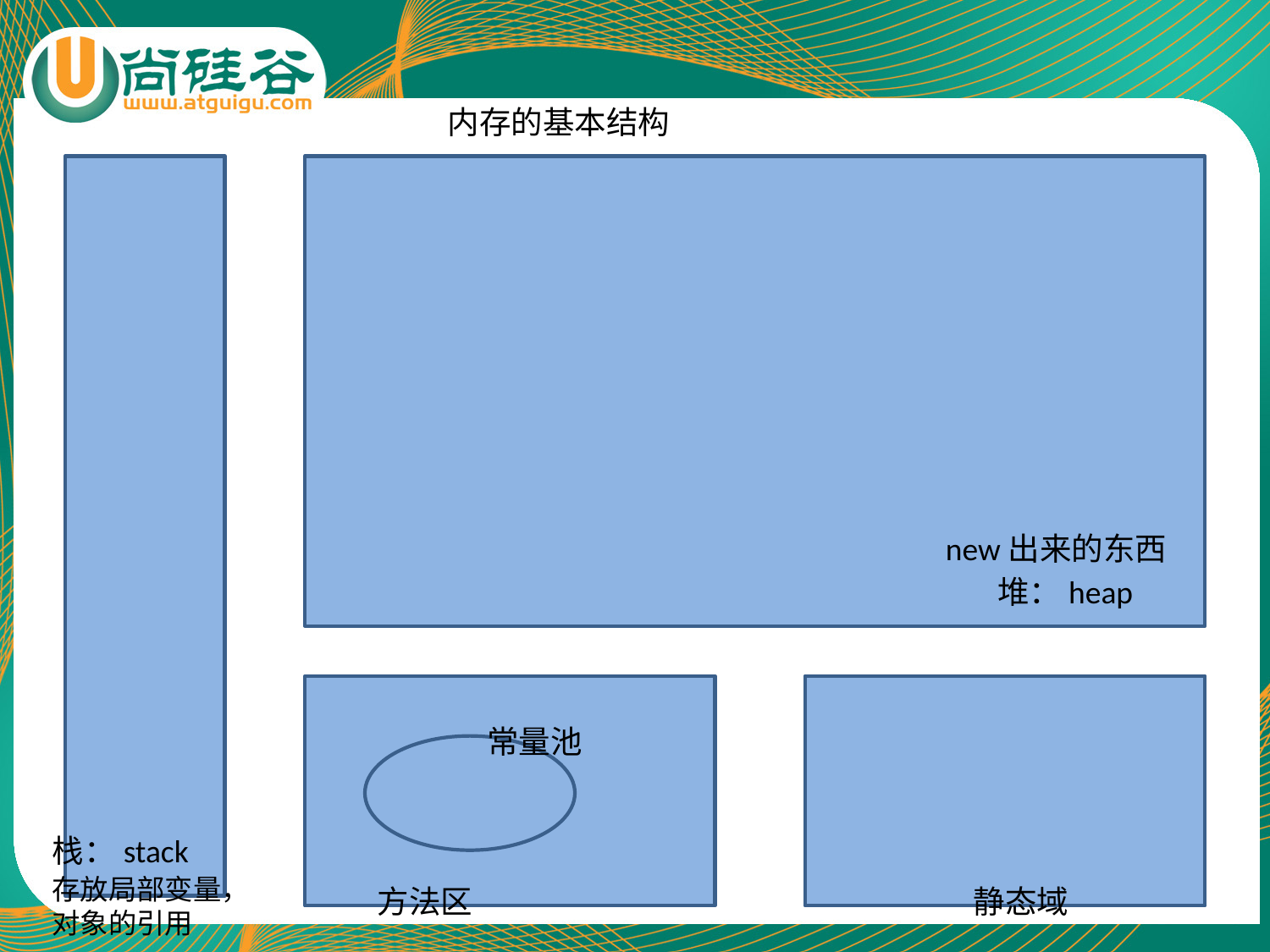

内存的基本结构

new出来的东西
堆：heap

常量池

栈：stack
存放局部变量，对象的引用
方法区
静态域